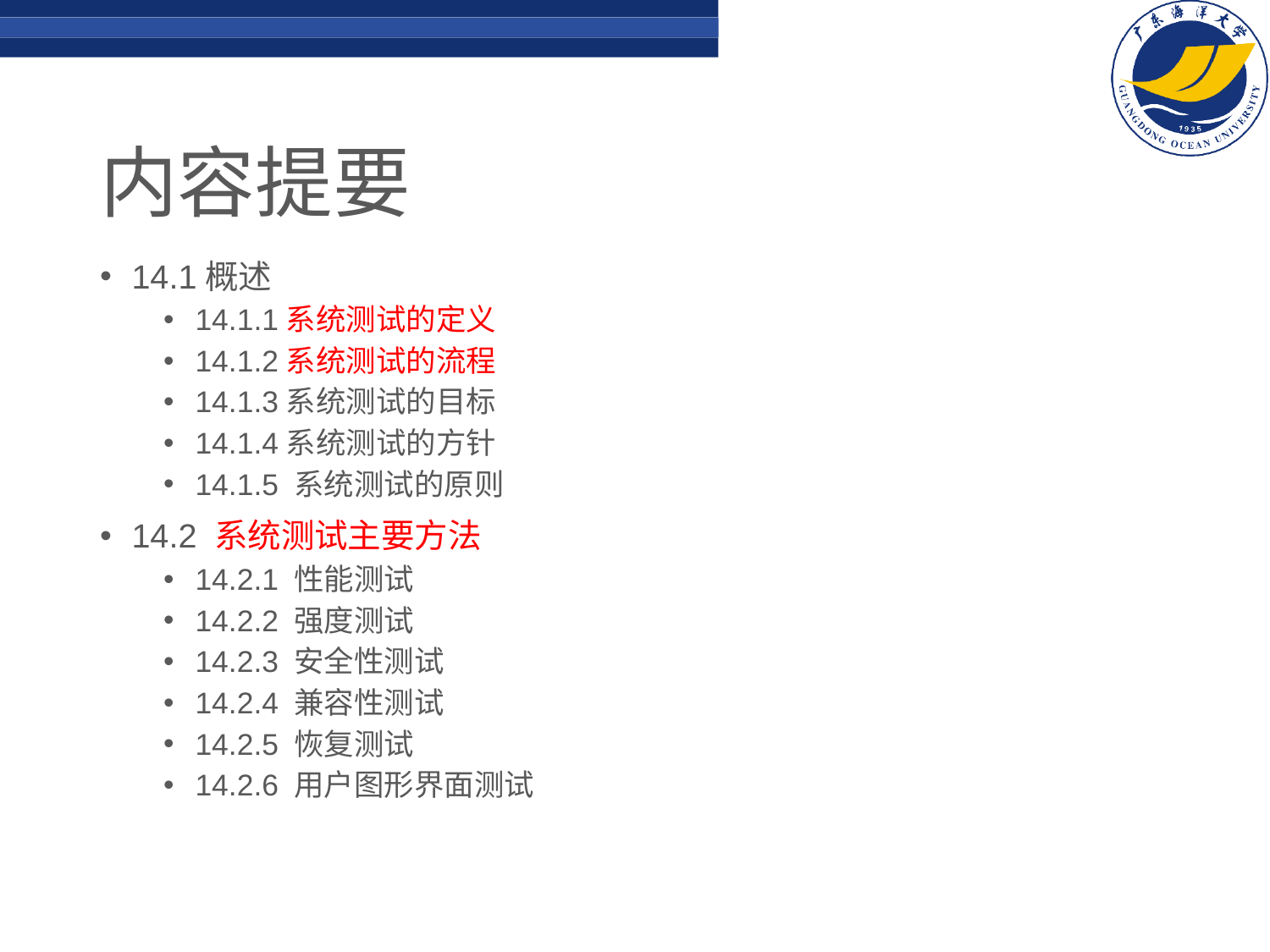

# 内容提要
14.1概述
14.1.1系统测试的定义
14.1.2系统测试的流程
14.1.3系统测试的目标
14.1.4系统测试的方针
14.1.5 系统测试的原则
14.2 系统测试主要方法
14.2.1 性能测试
14.2.2 强度测试
14.2.3 安全性测试
14.2.4 兼容性测试
14.2.5 恢复测试
14.2.6 用户图形界面测试

2